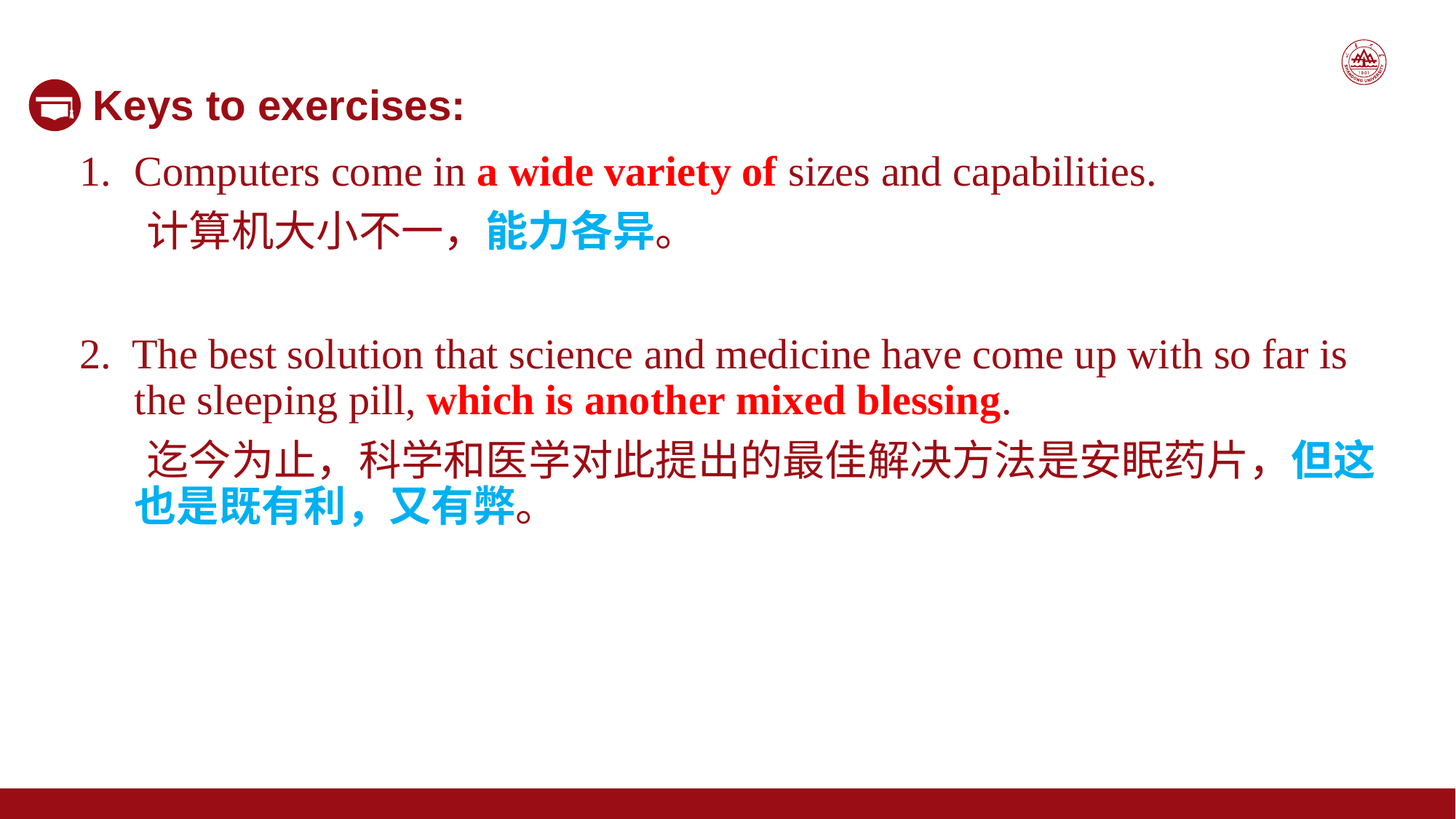

Keys to exercises:
Computers come in a wide variety of sizes and capabilities.
      计算机大小不一，能力各异。

2.  The best solution that science and medicine have come up with so far is the sleeping pill, which is another mixed blessing.
      迄今为止，科学和医学对此提出的最佳解决方法是安眠药片，但这也是既有利，又有弊。